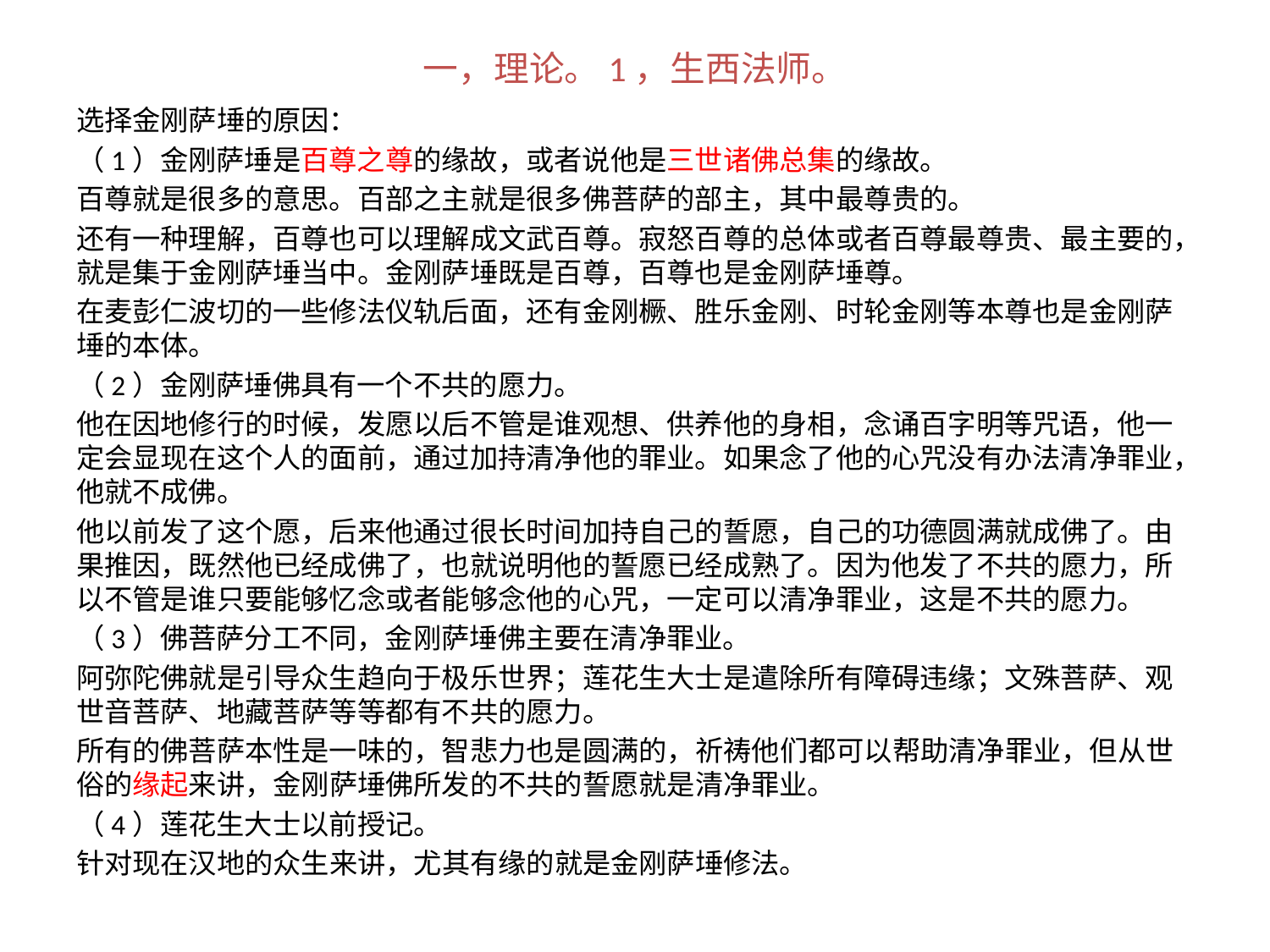

# 一，理论。1，生西法师。
选择金刚萨埵的原因：
（1）金刚萨埵是百尊之尊的缘故，或者说他是三世诸佛总集的缘故。
百尊就是很多的意思。百部之主就是很多佛菩萨的部主，其中最尊贵的。
还有一种理解，百尊也可以理解成文武百尊。寂怒百尊的总体或者百尊最尊贵、最主要的，就是集于金刚萨埵当中。金刚萨埵既是百尊，百尊也是金刚萨埵尊。
在麦彭仁波切的一些修法仪轨后面，还有金刚橛、胜乐金刚、时轮金刚等本尊也是金刚萨埵的本体。
（2）金刚萨埵佛具有一个不共的愿力。
他在因地修行的时候，发愿以后不管是谁观想、供养他的身相，念诵百字明等咒语，他一定会显现在这个人的面前，通过加持清净他的罪业。如果念了他的心咒没有办法清净罪业，他就不成佛。
他以前发了这个愿，后来他通过很长时间加持自己的誓愿，自己的功德圆满就成佛了。由果推因，既然他已经成佛了，也就说明他的誓愿已经成熟了。因为他发了不共的愿力，所以不管是谁只要能够忆念或者能够念他的心咒，一定可以清净罪业，这是不共的愿力。
（3）佛菩萨分工不同，金刚萨埵佛主要在清净罪业。
阿弥陀佛就是引导众生趋向于极乐世界；莲花生大士是遣除所有障碍违缘；文殊菩萨、观世音菩萨、地藏菩萨等等都有不共的愿力。
所有的佛菩萨本性是一味的，智悲力也是圆满的，祈祷他们都可以帮助清净罪业，但从世俗的缘起来讲，金刚萨埵佛所发的不共的誓愿就是清净罪业。
（4）莲花生大士以前授记。
针对现在汉地的众生来讲，尤其有缘的就是金刚萨埵修法。